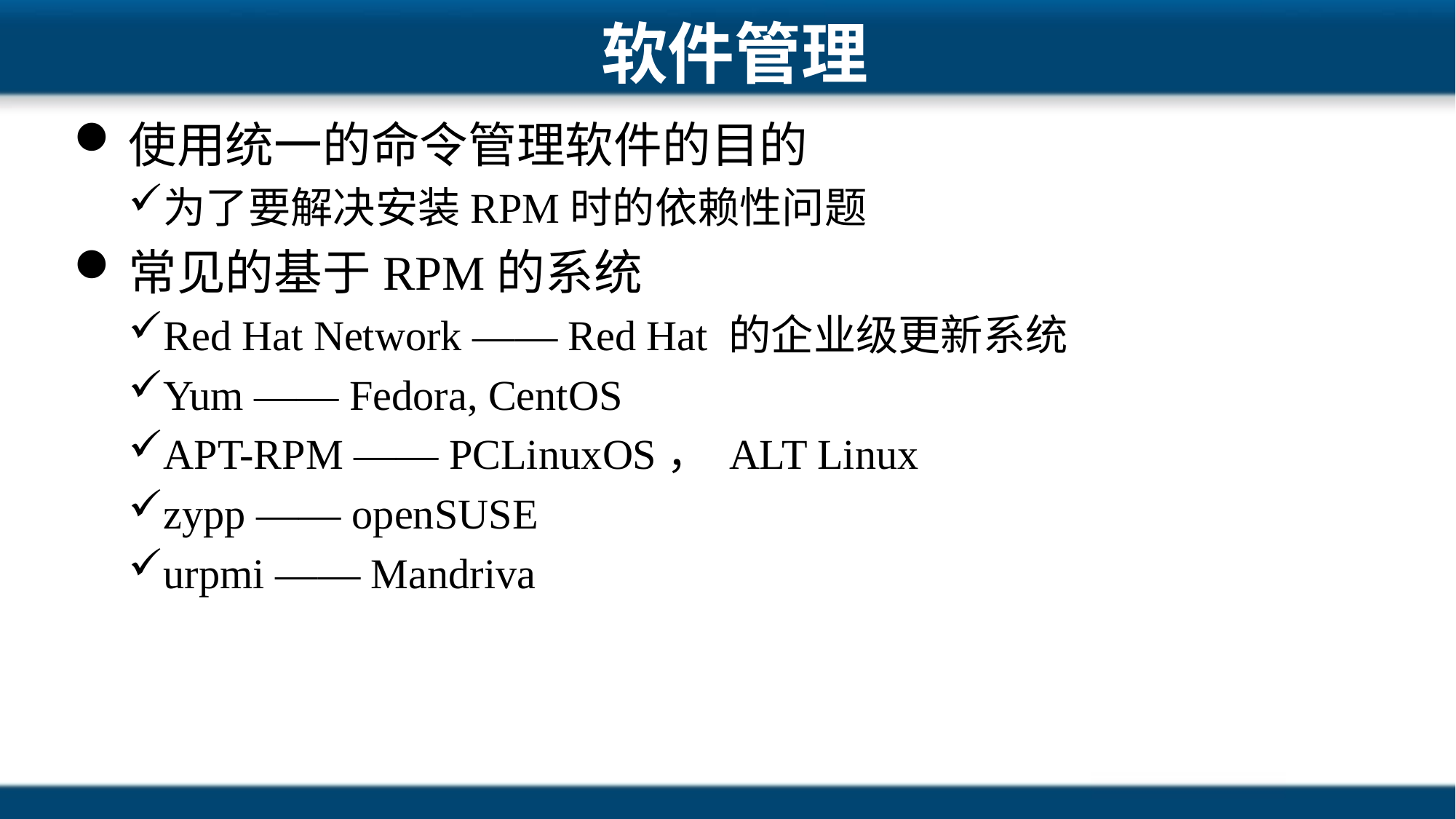

# 软件管理
使用统一的命令管理软件的目的
为了要解决安装RPM时的依赖性问题
常见的基于RPM的系统
Red Hat Network —— Red Hat 的企业级更新系统
Yum —— Fedora, CentOS
APT-RPM —— PCLinuxOS， ALT Linux
zypp —— openSUSE
urpmi —— Mandriva